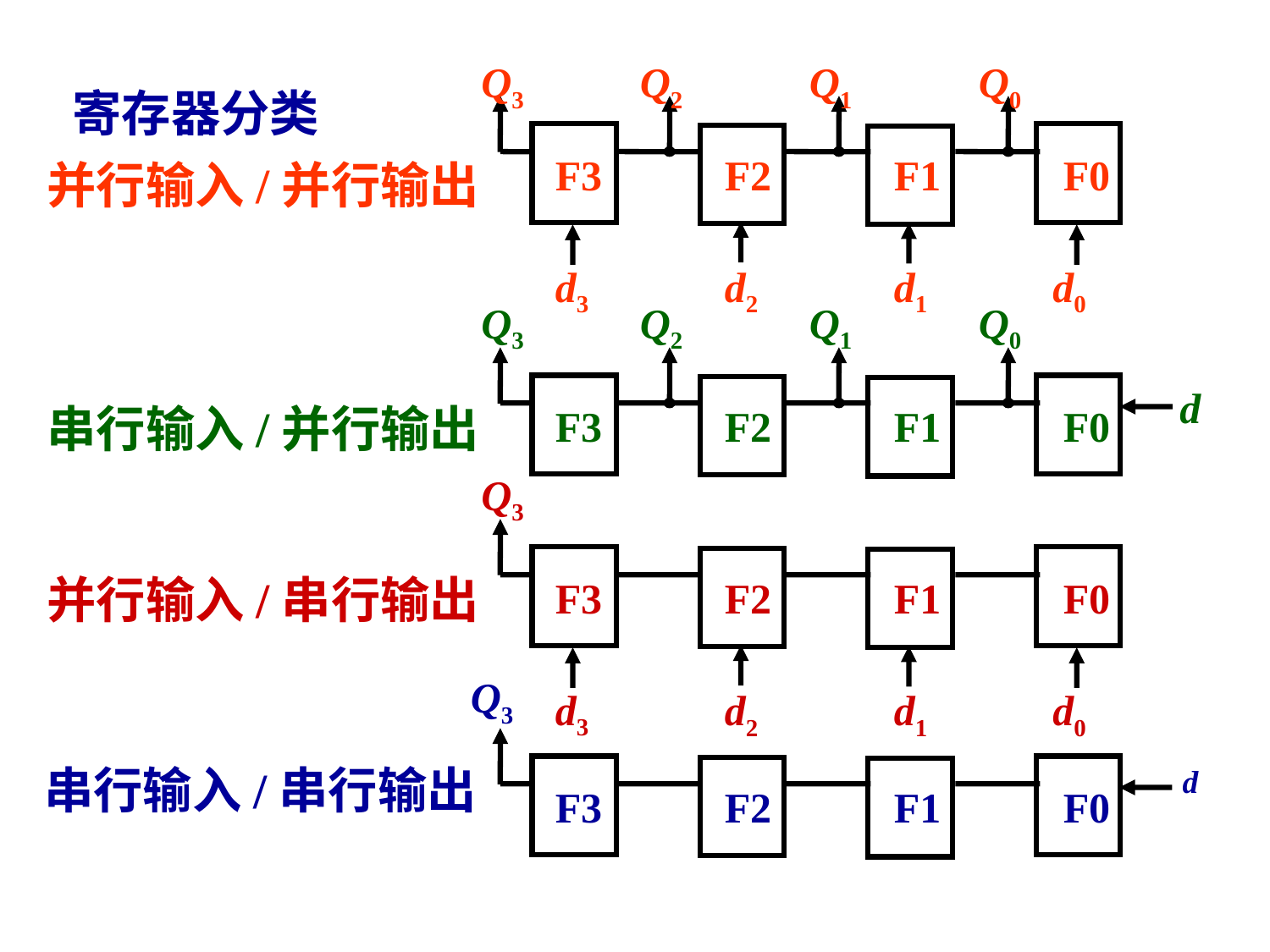

Q3
Q2
Q1
Q0

F3
F2
F1
F0

d3
d2
d1
d0
寄存器分类
并行输入/并行输出
Q3
Q2
Q1
Q0

d

F3
F2
F1
F0

串行输入/并行输出
Q3

F3
F2
F1
F0

d3
d2
d1
d0
并行输入/串行输出
Q3

d

F3
F2
F1
F0

串行输入/串行输出